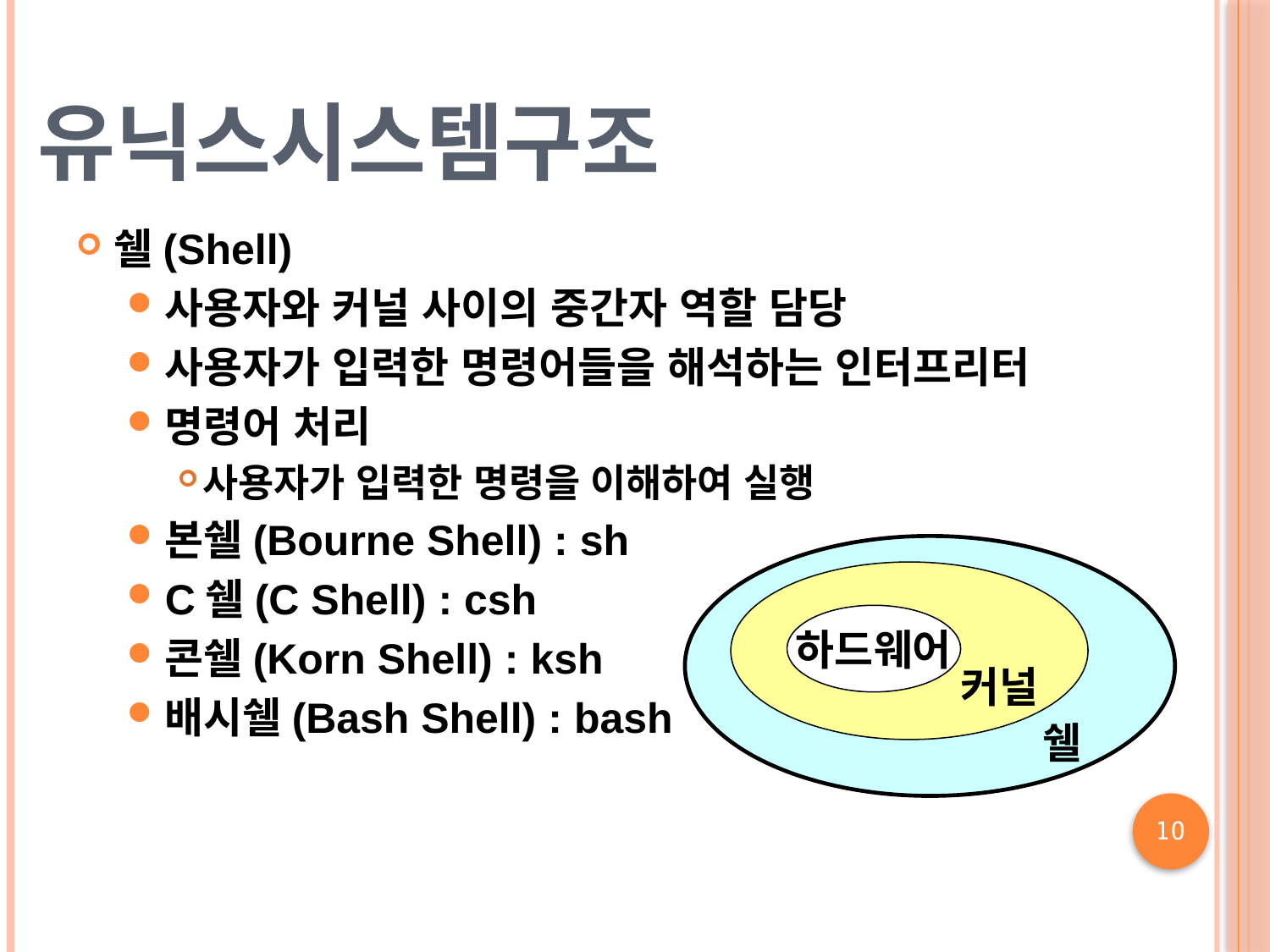

# 유닉스시스템구조
쉘(Shell)
사용자와 커널 사이의 중간자 역할 담당
사용자가 입력한 명령어들을 해석하는 인터프리터
명령어 처리
사용자가 입력한 명령을 이해하여 실행
본쉘(Bourne Shell) : sh
C쉘(C Shell) : csh
콘쉘(Korn Shell) : ksh
배시쉘(Bash Shell) : bash

하드웨어
커널
쉘
10